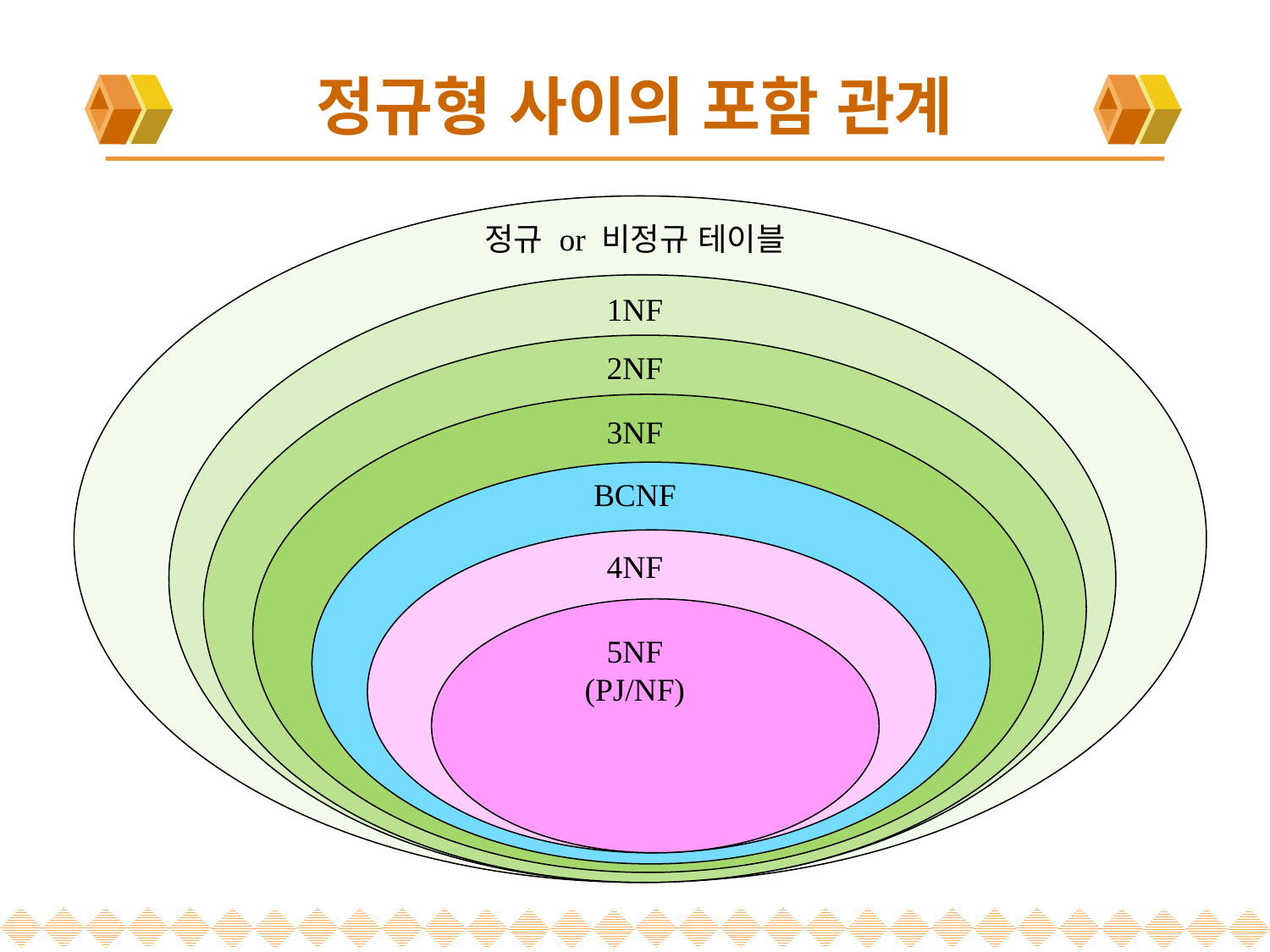

# 정규형 사이의 포함 관계

정규 or 비정규 테이블

1NF

2NF

3NF

BCNF

4NF

5NF
(PJ/NF)